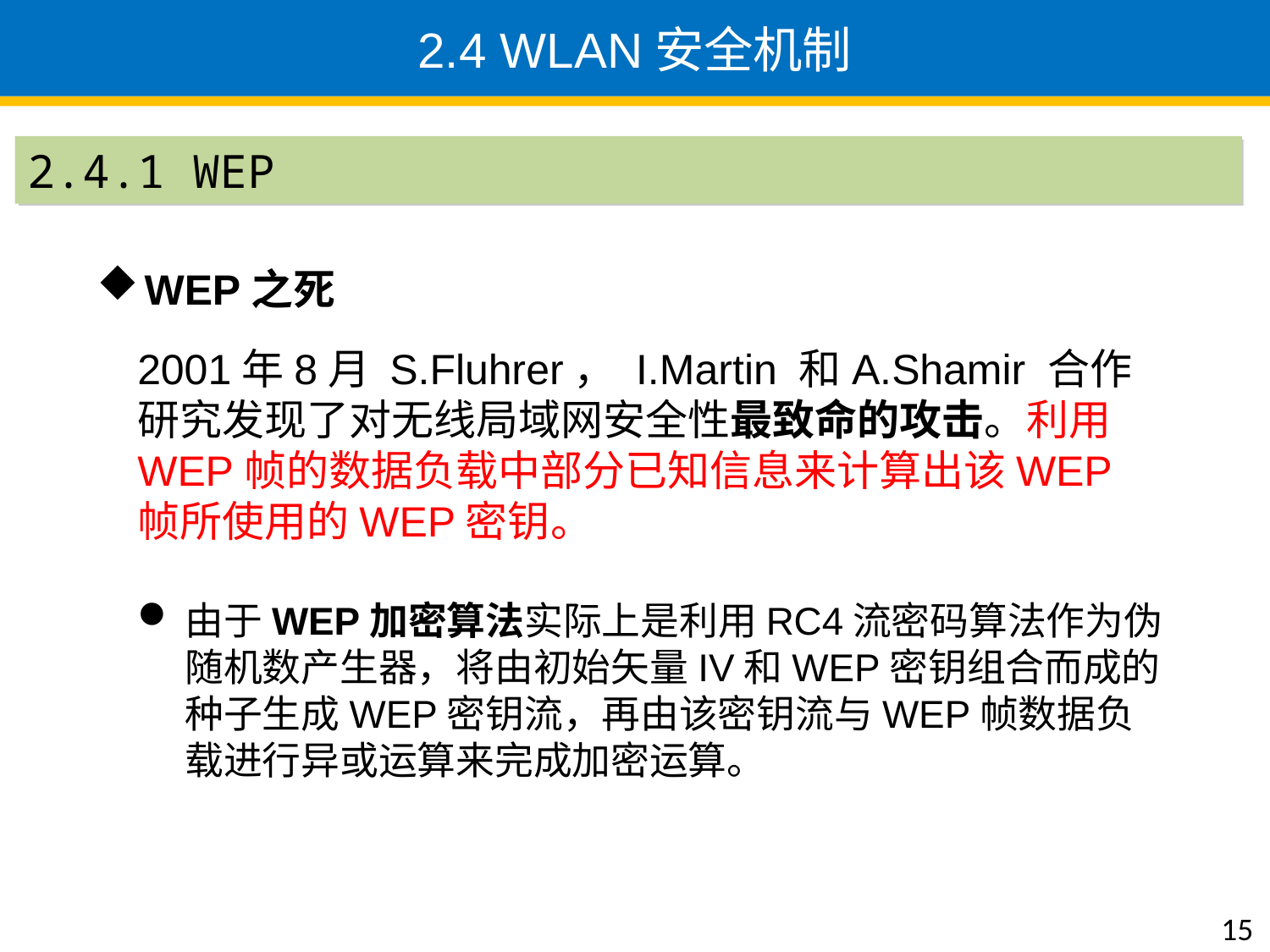

# 2.4 WLAN安全机制
2.4.1 WEP
WEP之死
2001年8月 S.Fluhrer， I.Martin 和A.Shamir 合作研究发现了对无线局域网安全性最致命的攻击。利用WEP帧的数据负载中部分已知信息来计算出该WEP 帧所使用的WEP密钥。

由于WEP加密算法实际上是利用RC4流密码算法作为伪随机数产生器，将由初始矢量IV和WEP密钥组合而成的种子生成WEP密钥流，再由该密钥流与WEP帧数据负载进行异或运算来完成加密运算。
15